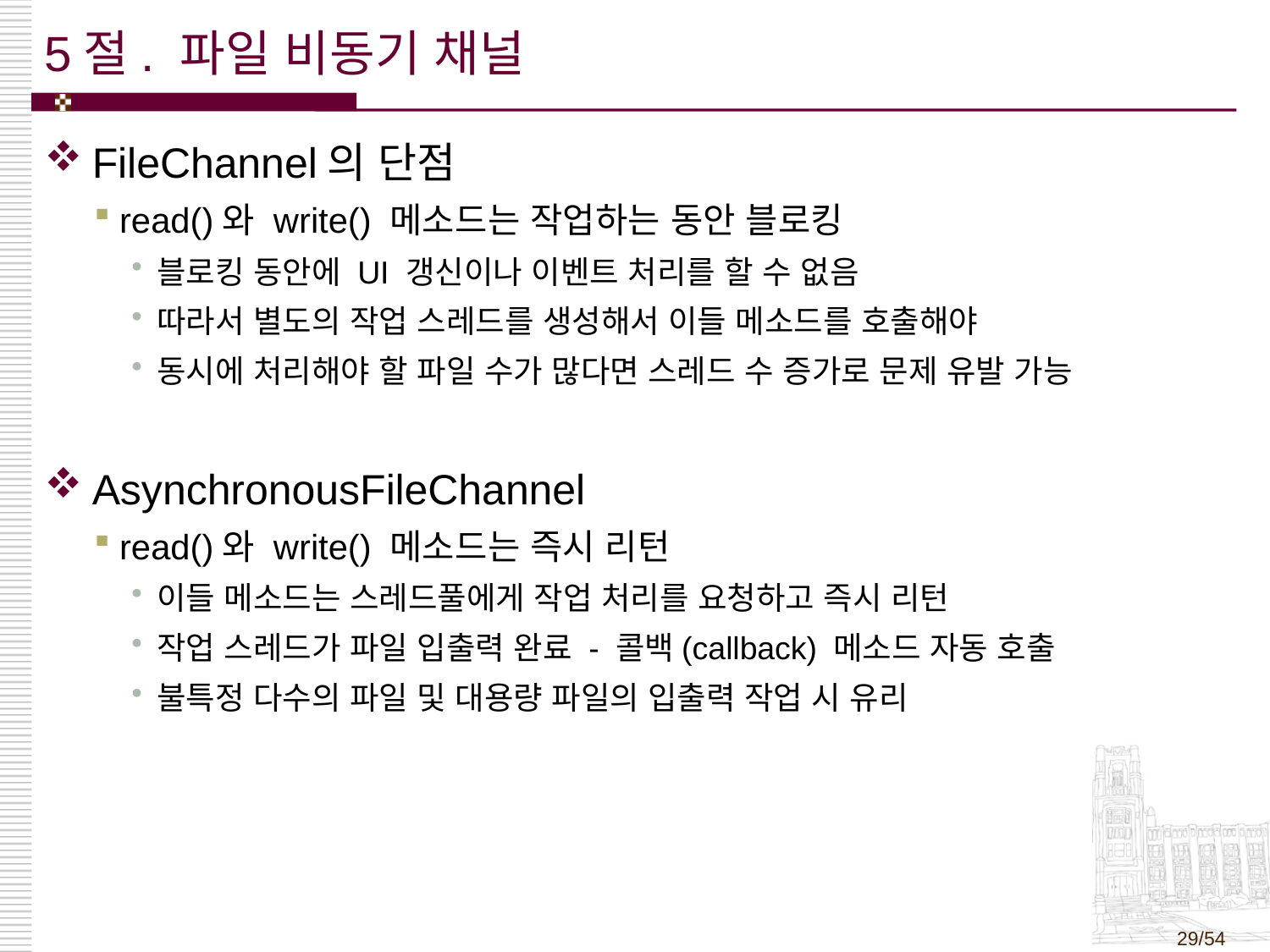

# 5절. 파일 비동기 채널
FileChannel의 단점
read()와 write() 메소드는 작업하는 동안 블로킹
블로킹 동안에 UI 갱신이나 이벤트 처리를 할 수 없음
따라서 별도의 작업 스레드를 생성해서 이들 메소드를 호출해야
동시에 처리해야 할 파일 수가 많다면 스레드 수 증가로 문제 유발 가능

AsynchronousFileChannel
read()와 write() 메소드는 즉시 리턴
이들 메소드는 스레드풀에게 작업 처리를 요청하고 즉시 리턴
작업 스레드가 파일 입출력 완료 - 콜백(callback) 메소드 자동 호출
불특정 다수의 파일 및 대용량 파일의 입출력 작업 시 유리